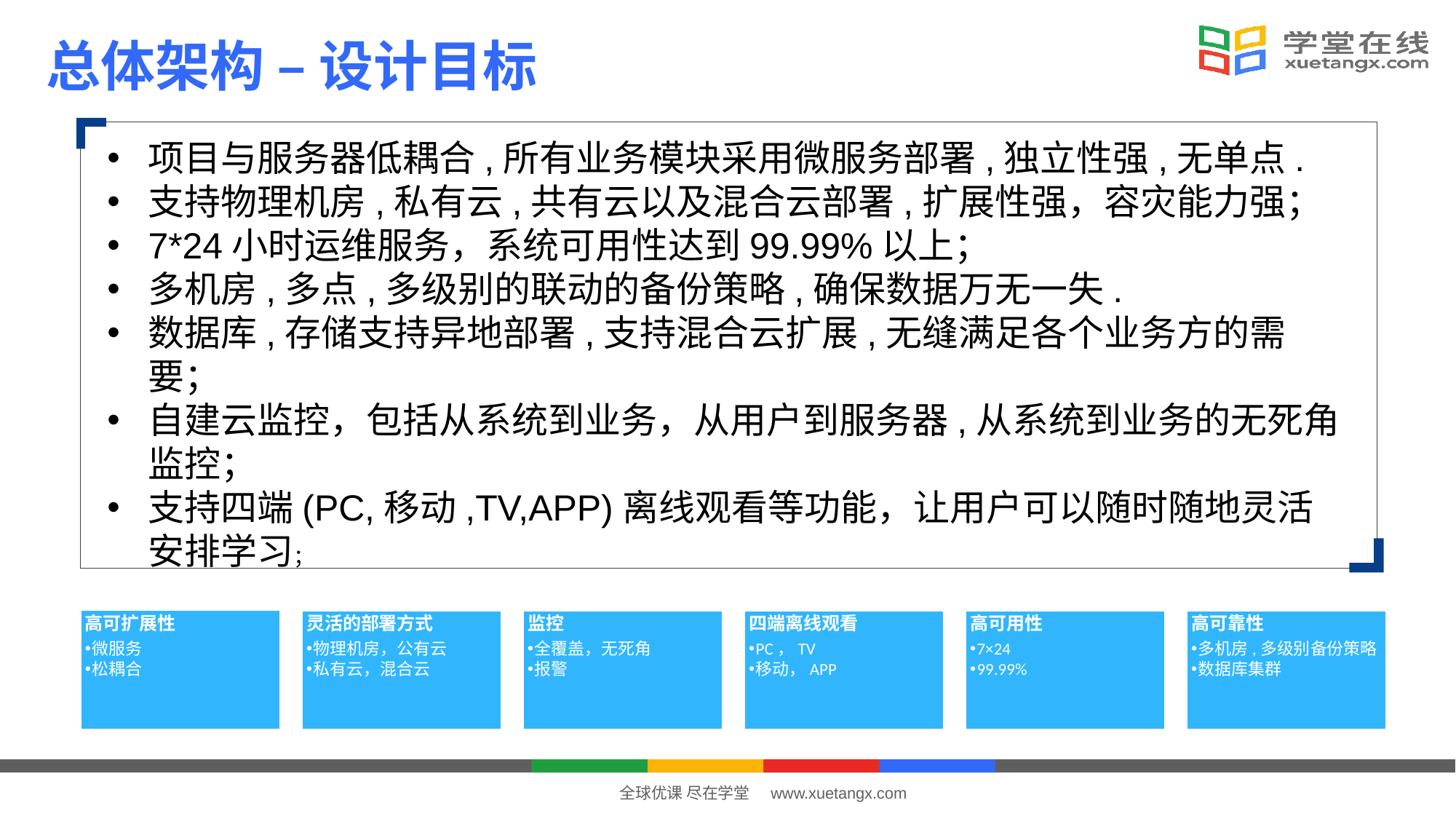

总体架构 – 设计目标

项目与服务器低耦合,所有业务模块采用微服务部署,独立性强,无单点.
支持物理机房,私有云,共有云以及混合云部署,扩展性强，容灾能力强；
7*24小时运维服务，系统可用性达到99.99%以上；
多机房,多点,多级别的联动的备份策略,确保数据万无一失.
数据库,存储支持异地部署,支持混合云扩展,无缝满足各个业务方的需要；
自建云监控，包括从系统到业务，从用户到服务器,从系统到业务的无死角监控；
支持四端(PC,移动,TV,APP)离线观看等功能，让用户可以随时随地灵活安排学习；

高可扩展性
微服务
松耦合
灵活的部署方式
物理机房，公有云
私有云，混合云
监控
全覆盖，无死角
报警
四端离线观看
PC，TV
移动，APP
高可用性
7×24
99.99%
高可靠性
多机房,多级别备份策略
数据库集群